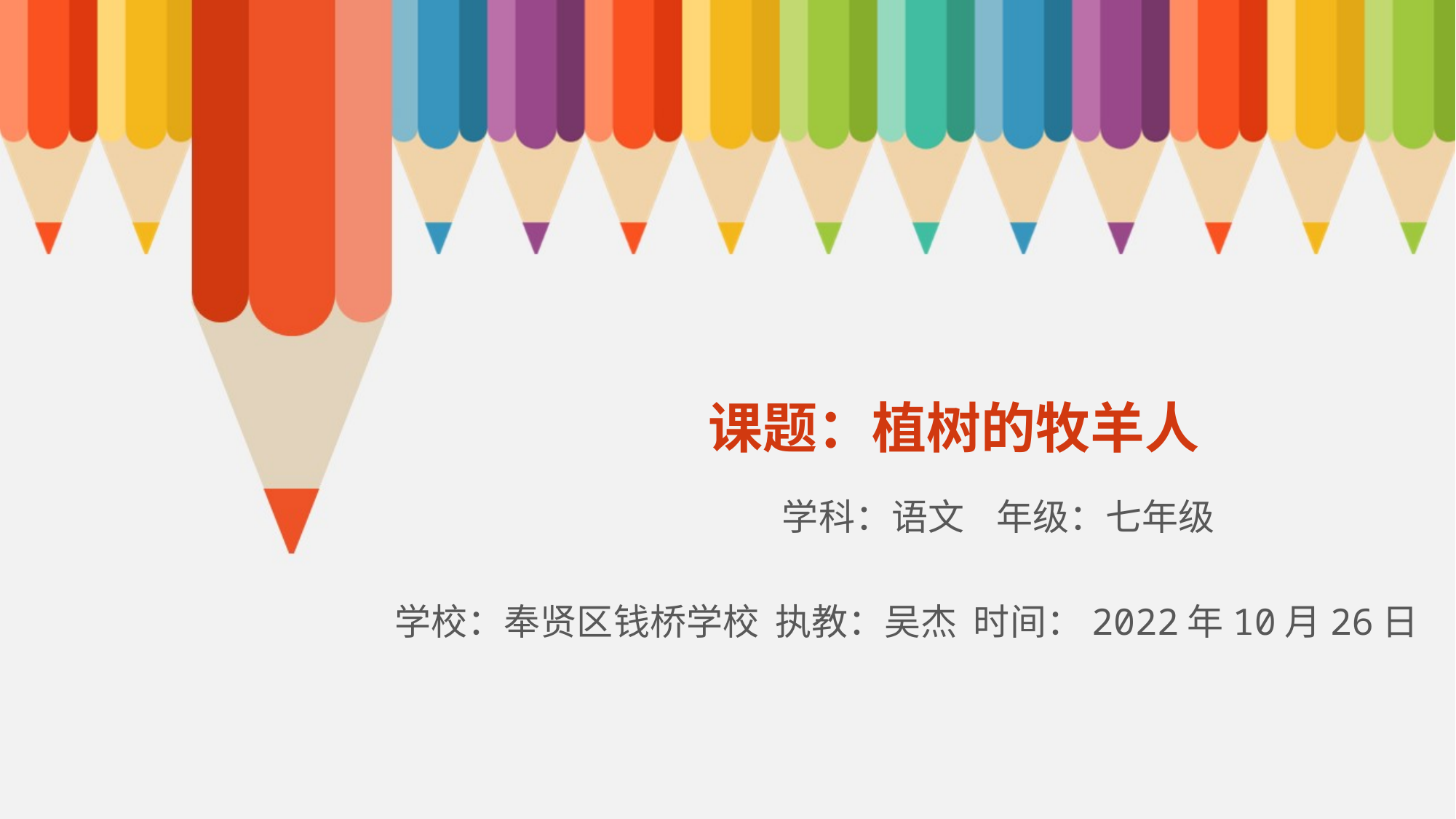

# 课题：植树的牧羊人
学科：语文    年级：七年级
学校：奉贤区钱桥学校  执教：吴杰  时间：2022年10月26日